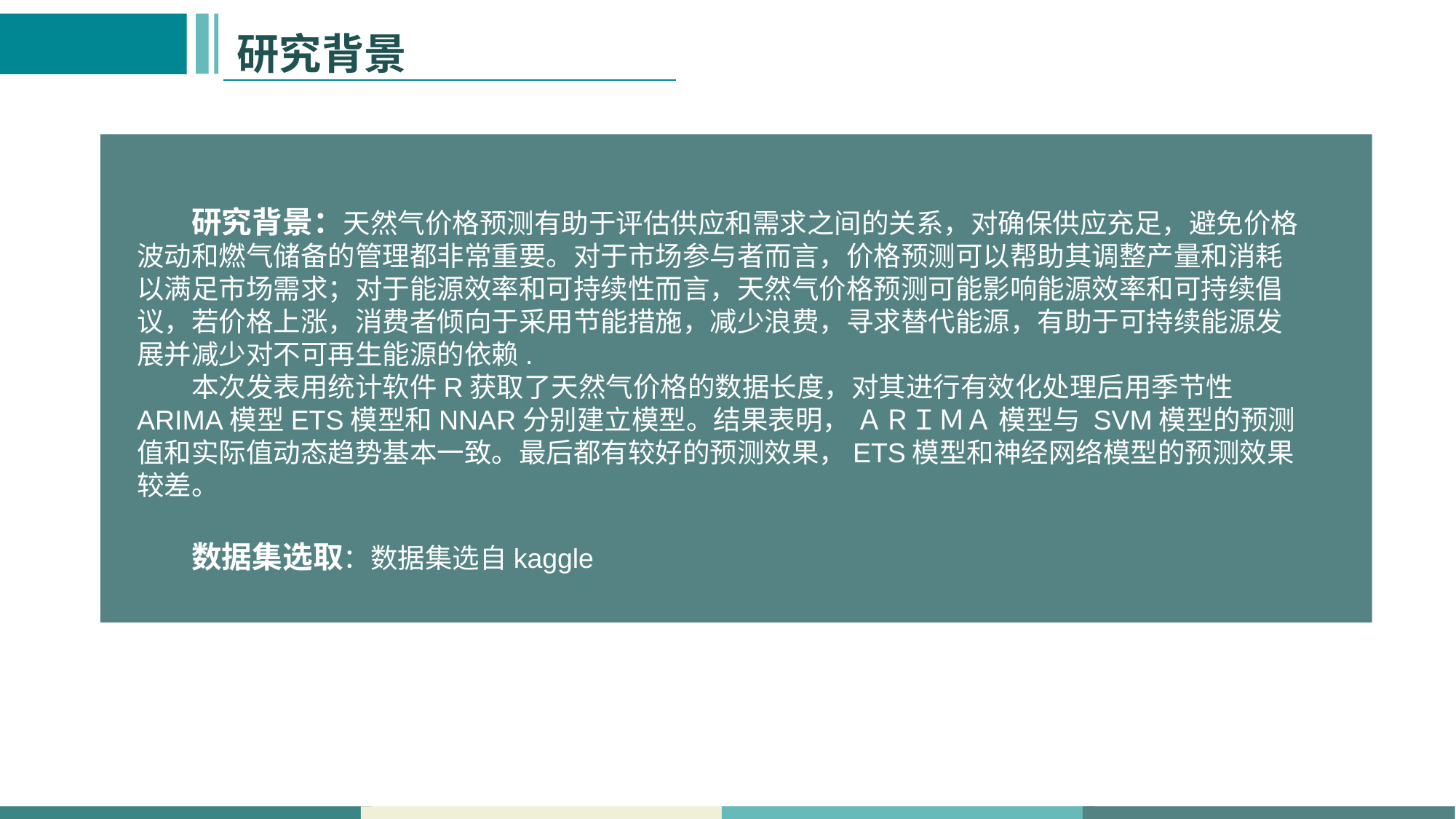

研究背景

研究背景：天然气价格预测有助于评估供应和需求之间的关系，对确保供应充足，避免价格波动和燃气储备的管理都非常重要。对于市场参与者而言，价格预测可以帮助其调整产量和消耗以满足市场需求；对于能源效率和可持续性而言，天然气价格预测可能影响能源效率和可持续倡议，若价格上涨，消费者倾向于采用节能措施，减少浪费，寻求替代能源，有助于可持续能源发展并减少对不可再生能源的依赖.
本次发表用统计软件R获取了天然气价格的数据长度，对其进行有效化处理后用季节性ARIMA模型ETS模型和NNAR分别建立模型。结果表明， ＡＲＩＭＡ 模型与 SVM模型的预测值和实际值动态趋势基本一致。最后都有较好的预测效果，ETS模型和神经网络模型的预测效果较差。

数据集选取：数据集选自kaggle